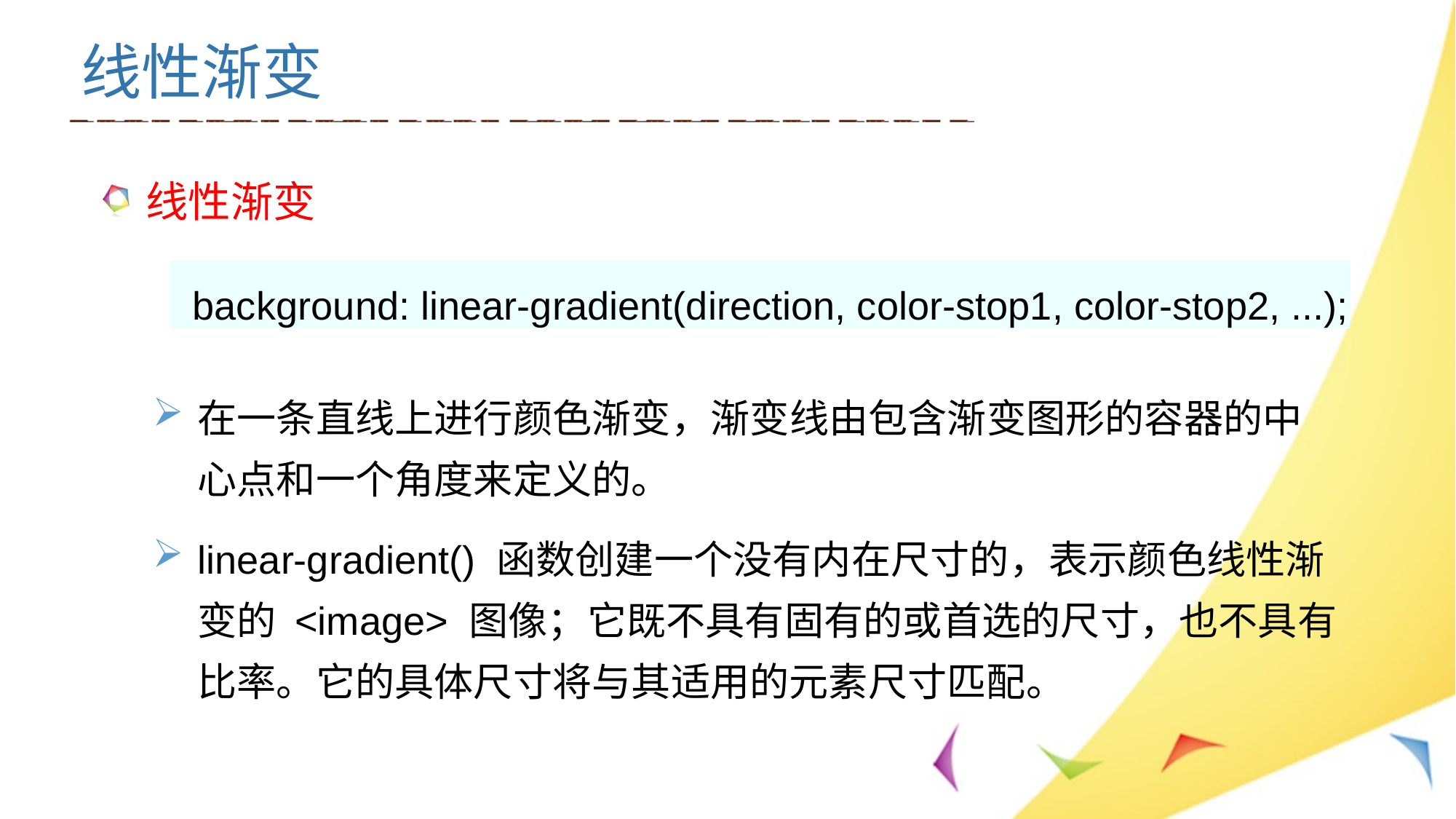

线性渐变
线性渐变

在一条直线上进行颜色渐变，渐变线由包含渐变图形的容器的中心点和一个角度来定义的。
linear-gradient() 函数创建一个没有内在尺寸的，表示颜色线性渐变的 <image> 图像；它既不具有固有的或首选的尺寸，也不具有比率。它的具体尺寸将与其适用的元素尺寸匹配。

  background: linear-gradient(direction, color-stop1, color-stop2, ...);